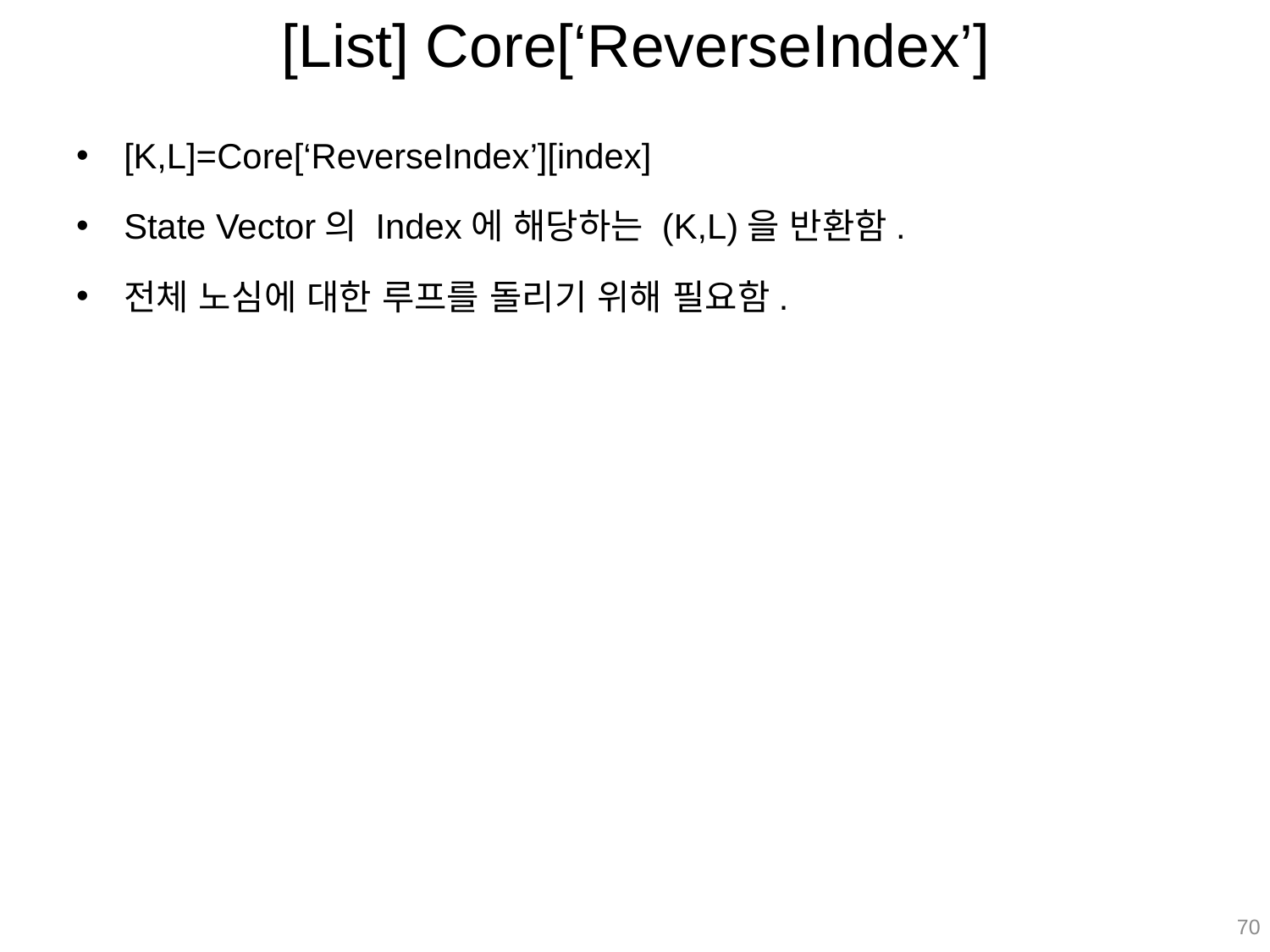

# [List] Core[‘ReverseIndex’]
[K,L]=Core[‘ReverseIndex’][index]
State Vector의 Index에 해당하는 (K,L)을 반환함.
전체 노심에 대한 루프를 돌리기 위해 필요함.

70